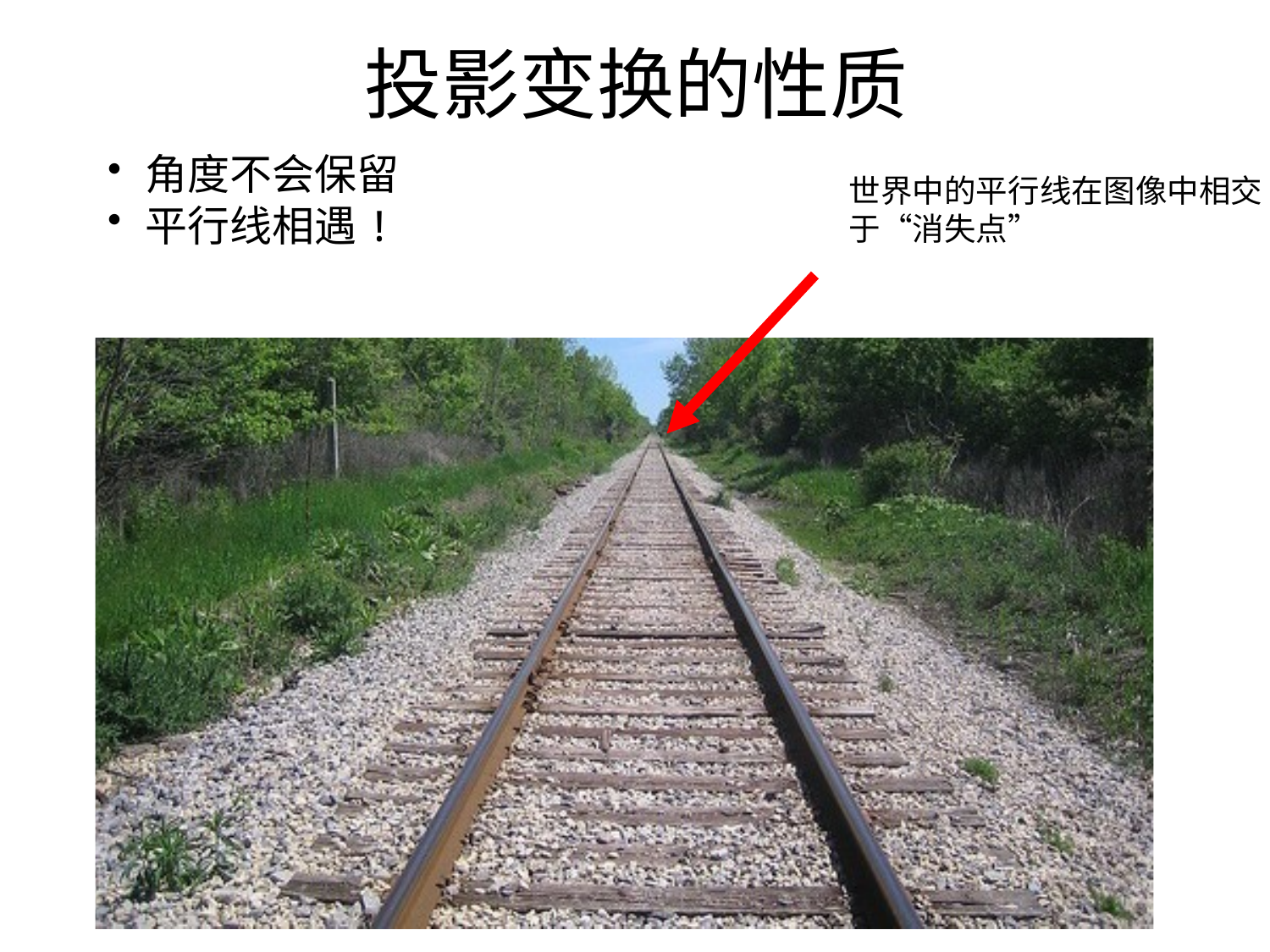

# 投影变换的性质
角度不会保留
平行线相遇!
世界中的平行线在图像中相交于“消失点”